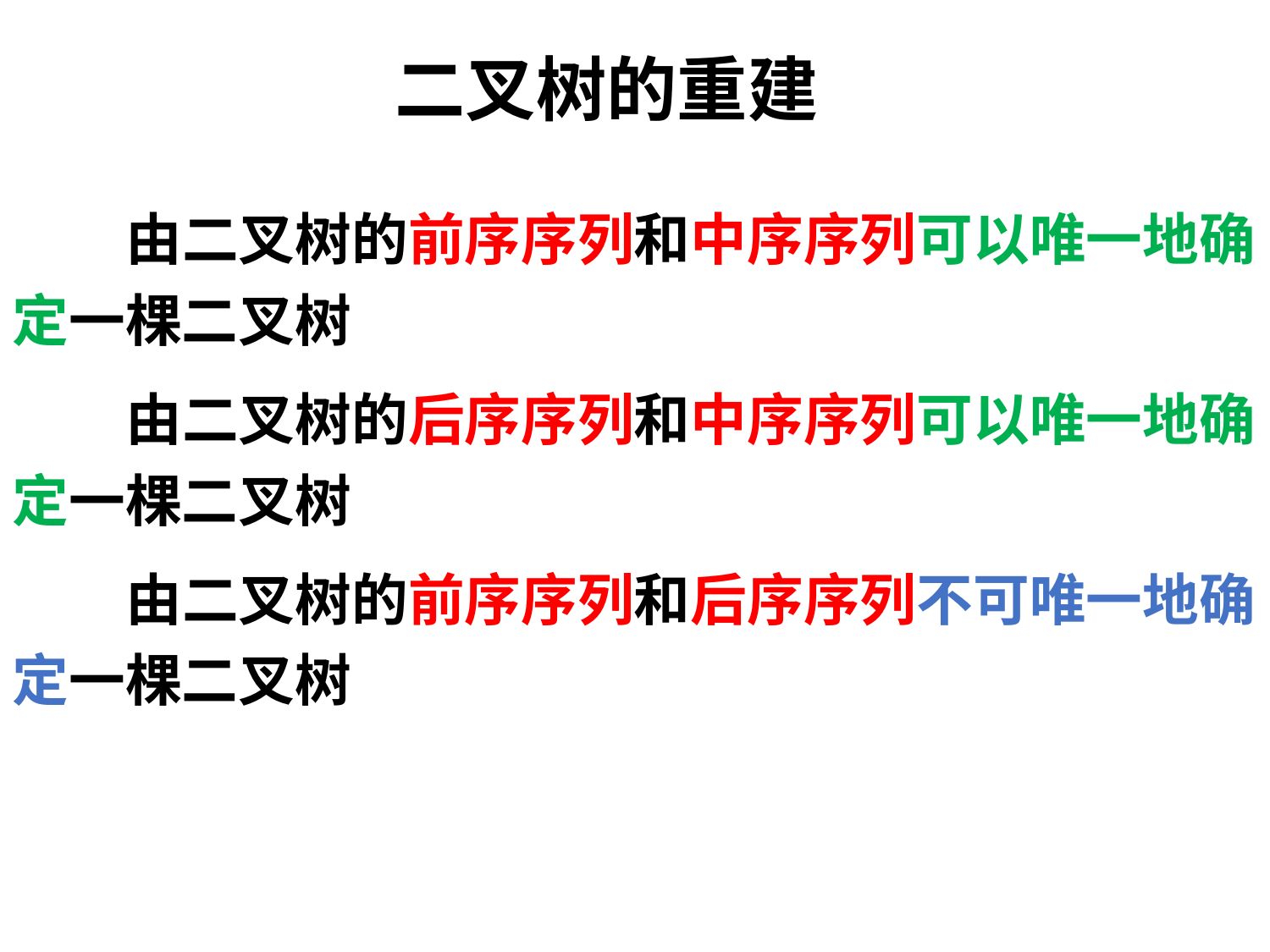

# 二叉树的重建
　　由二叉树的前序序列和中序序列可以唯一地确定一棵二叉树
　　由二叉树的后序序列和中序序列可以唯一地确定一棵二叉树
　　由二叉树的前序序列和后序序列不可唯一地确定一棵二叉树